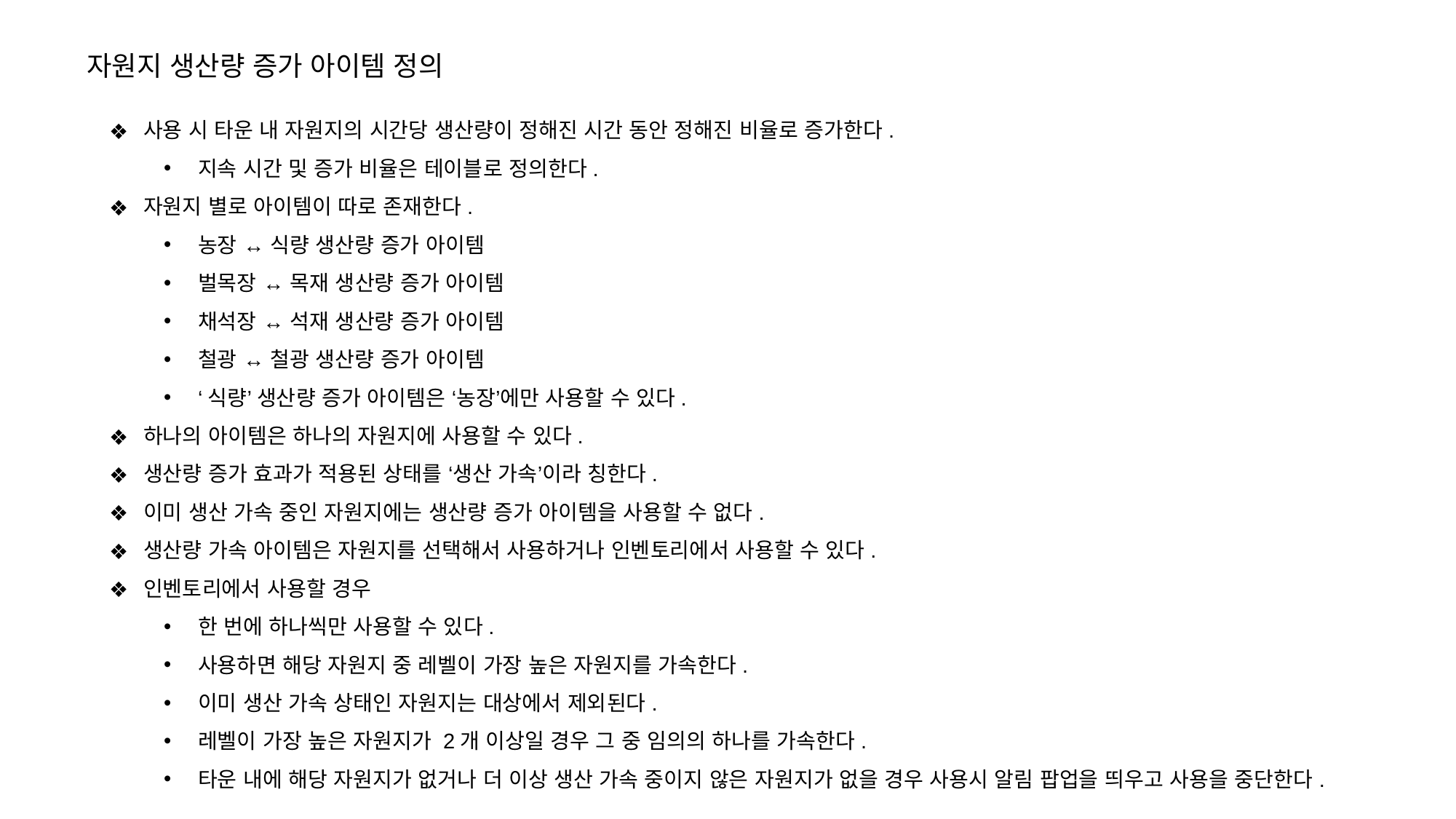

자원지 생산량 증가 아이템 정의
사용 시 타운 내 자원지의 시간당 생산량이 정해진 시간 동안 정해진 비율로 증가한다.
지속 시간 및 증가 비율은 테이블로 정의한다.
자원지 별로 아이템이 따로 존재한다.
농장 ↔ 식량 생산량 증가 아이템
벌목장 ↔ 목재 생산량 증가 아이템
채석장 ↔ 석재 생산량 증가 아이템
철광 ↔ 철광 생산량 증가 아이템
‘식량’ 생산량 증가 아이템은 ‘농장’에만 사용할 수 있다.
하나의 아이템은 하나의 자원지에 사용할 수 있다.
생산량 증가 효과가 적용된 상태를 ‘생산 가속’이라 칭한다.
이미 생산 가속 중인 자원지에는 생산량 증가 아이템을 사용할 수 없다.
생산량 가속 아이템은 자원지를 선택해서 사용하거나 인벤토리에서 사용할 수 있다.
인벤토리에서 사용할 경우
한 번에 하나씩만 사용할 수 있다.
사용하면 해당 자원지 중 레벨이 가장 높은 자원지를 가속한다.
이미 생산 가속 상태인 자원지는 대상에서 제외된다.
레벨이 가장 높은 자원지가 2개 이상일 경우 그 중 임의의 하나를 가속한다.
타운 내에 해당 자원지가 없거나 더 이상 생산 가속 중이지 않은 자원지가 없을 경우 사용시 알림 팝업을 띄우고 사용을 중단한다.